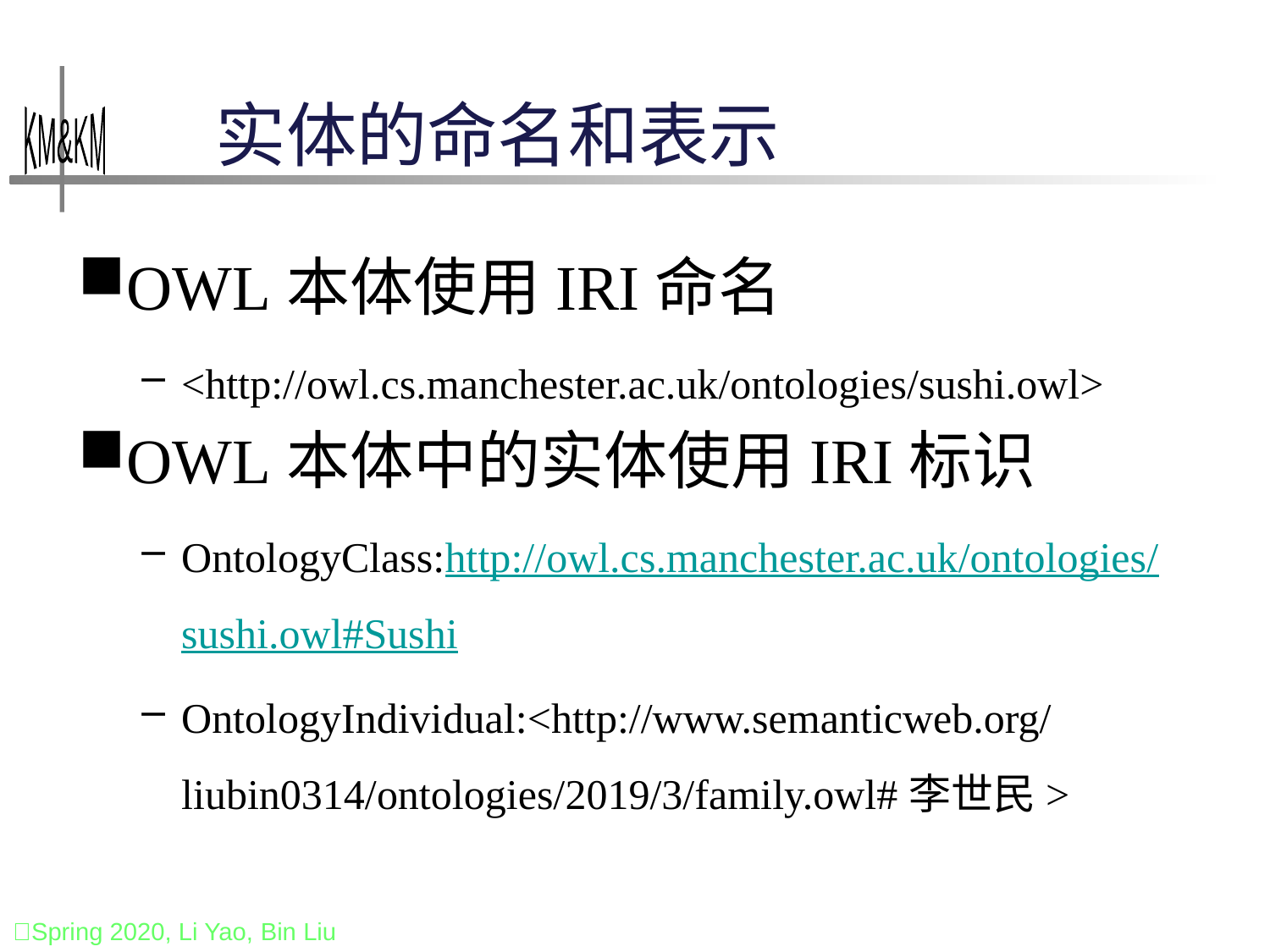

# 实体的命名和表示
OWL本体使用IRI命名
<http://owl.cs.manchester.ac.uk/ontologies/sushi.owl>
OWL本体中的实体使用IRI标识
OntologyClass:http://owl.cs.manchester.ac.uk/ontologies/sushi.owl#Sushi
OntologyIndividual:<http://www.semanticweb.org/liubin0314/ontologies/2019/3/family.owl#李世民>